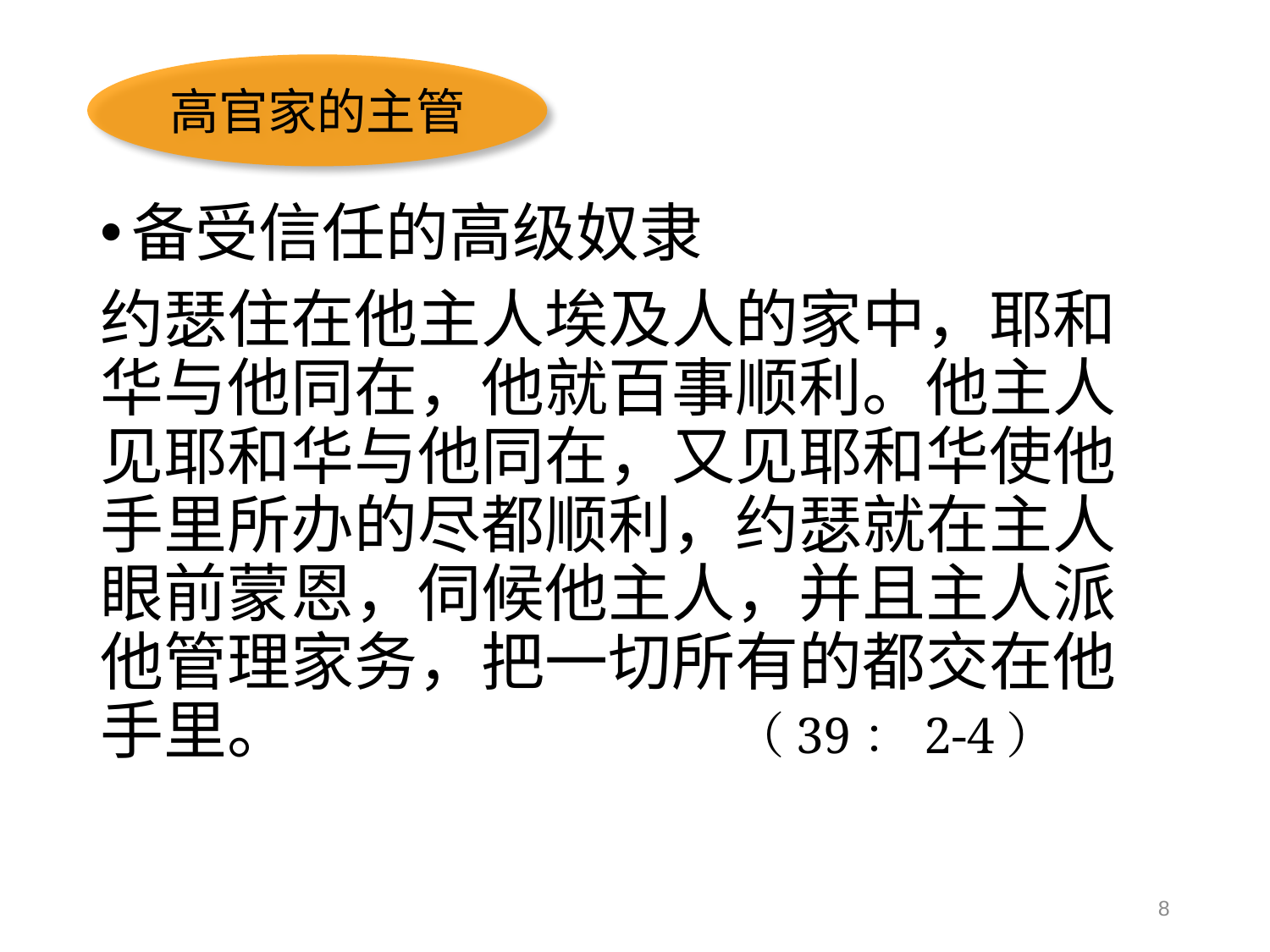

高官家的主管
备受信任的高级奴隶
约瑟住在他主人埃及人的家中，耶和华与他同在，他就百事顺利。他主人见耶和华与他同在，又见耶和华使他手里所办的尽都顺利，约瑟就在主人眼前蒙恩，伺候他主人，并且主人派他管理家务，把一切所有的都交在他手里。   				（39：2-4）

8